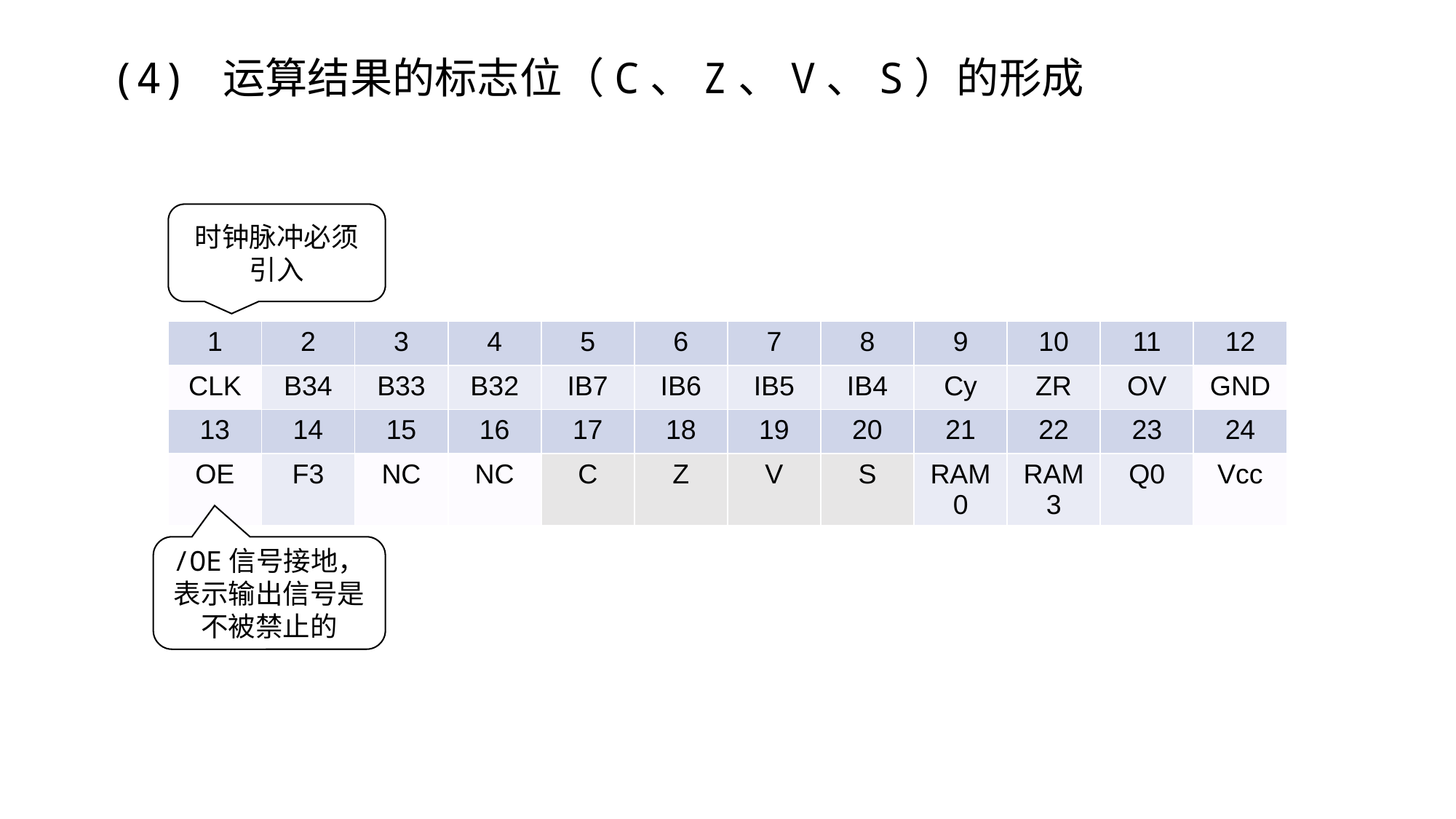

# (4) 运算结果的标志位（C、Z、V、S）的形成
时钟脉冲必须引入
| 1 | 2 | 3 | 4 | 5 | 6 | 7 | 8 | 9 | 10 | 11 | 12 |
| --- | --- | --- | --- | --- | --- | --- | --- | --- | --- | --- | --- |
| CLK | B34 | B33 | B32 | IB7 | IB6 | IB5 | IB4 | Cy | ZR | OV | GND |
| 13 | 14 | 15 | 16 | 17 | 18 | 19 | 20 | 21 | 22 | 23 | 24 |
| OE | F3 | NC | NC | C | Z | V | S | RAM0 | RAM3 | Q0 | Vcc |
/OE信号接地，表示输出信号是不被禁止的